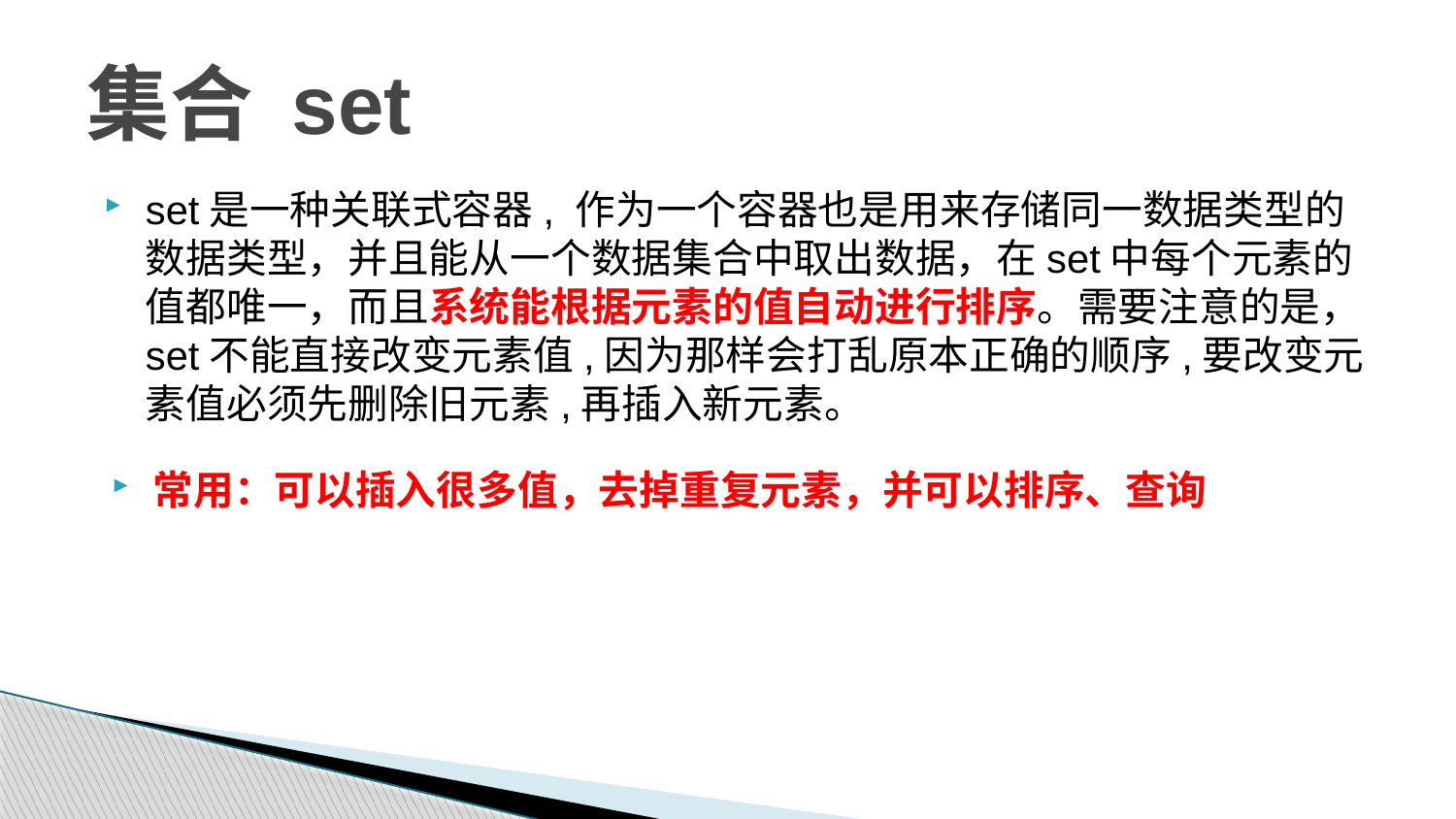

# 集合 set
set是一种关联式容器, 作为一个容器也是用来存储同一数据类型的数据类型，并且能从一个数据集合中取出数据，在set中每个元素的值都唯一，而且系统能根据元素的值自动进行排序。需要注意的是，set不能直接改变元素值,因为那样会打乱原本正确的顺序,要改变元素值必须先删除旧元素,再插入新元素。
常用：可以插入很多值，去掉重复元素，并可以排序、查询